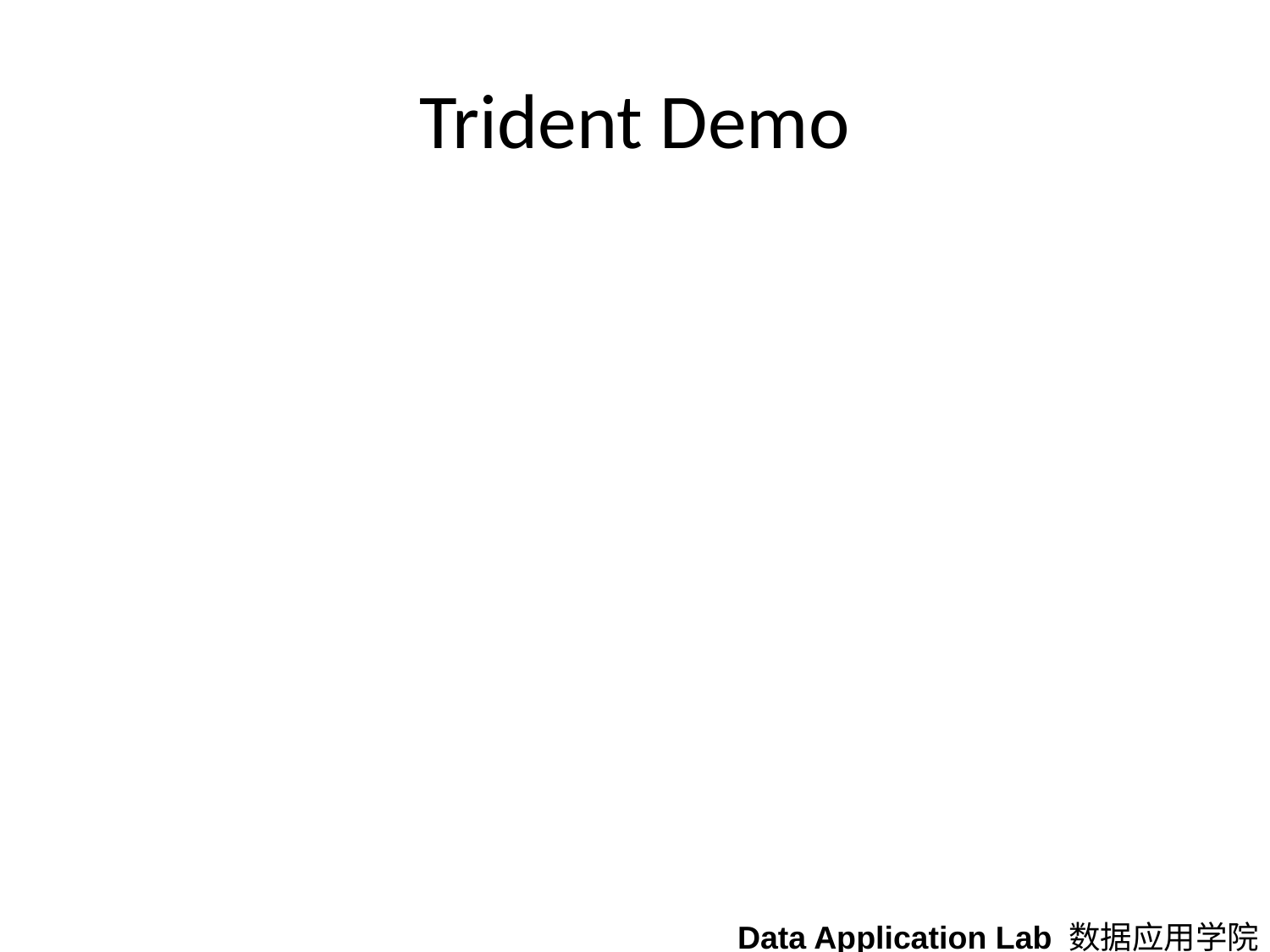

# Trident Demo
Data Application Lab 数据应用学院